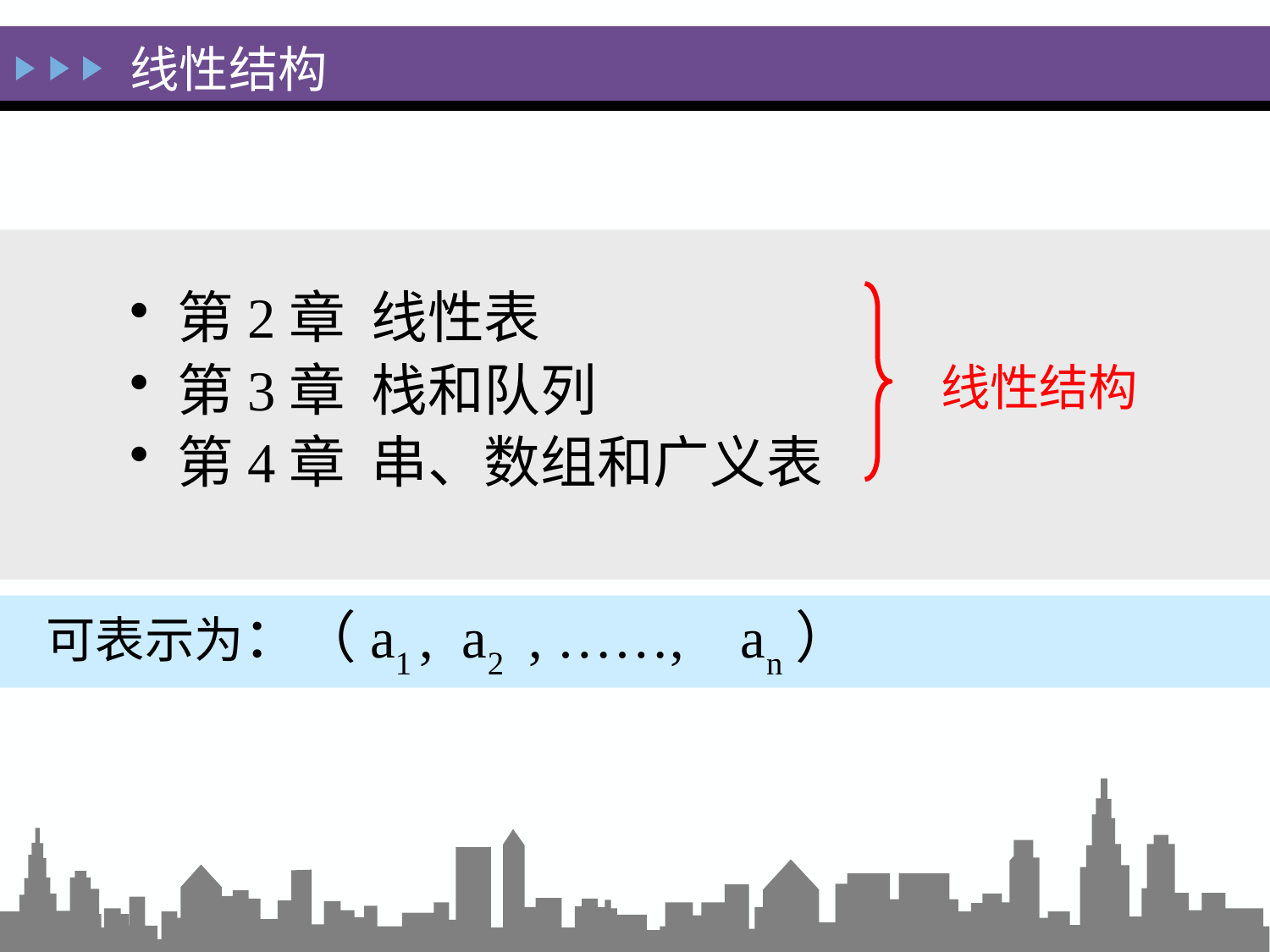

# 线性结构

第2章  线性表
第3章  栈和队列
第4章  串、数组和广义表

线性结构
  可表示为：（a1 ,  a2   , ……,    an）